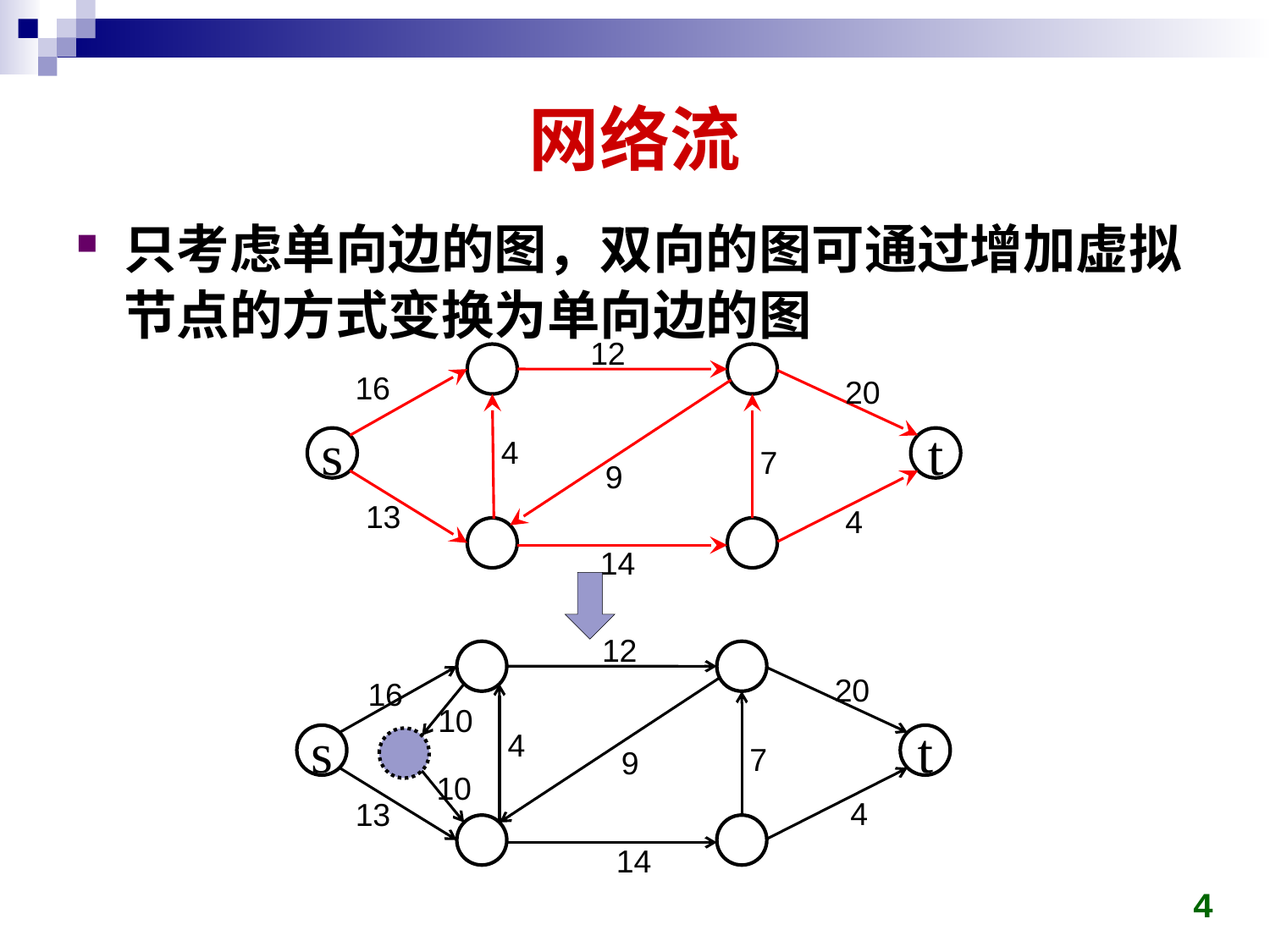

# 网络流
只考虑单向边的图，双向的图可通过增加虚拟节点的方式变换为单向边的图
12

16
20
4
s
t
7
9
13
4

14

12

20
16
10
4
s
t

7
9
10
4
13

14
4